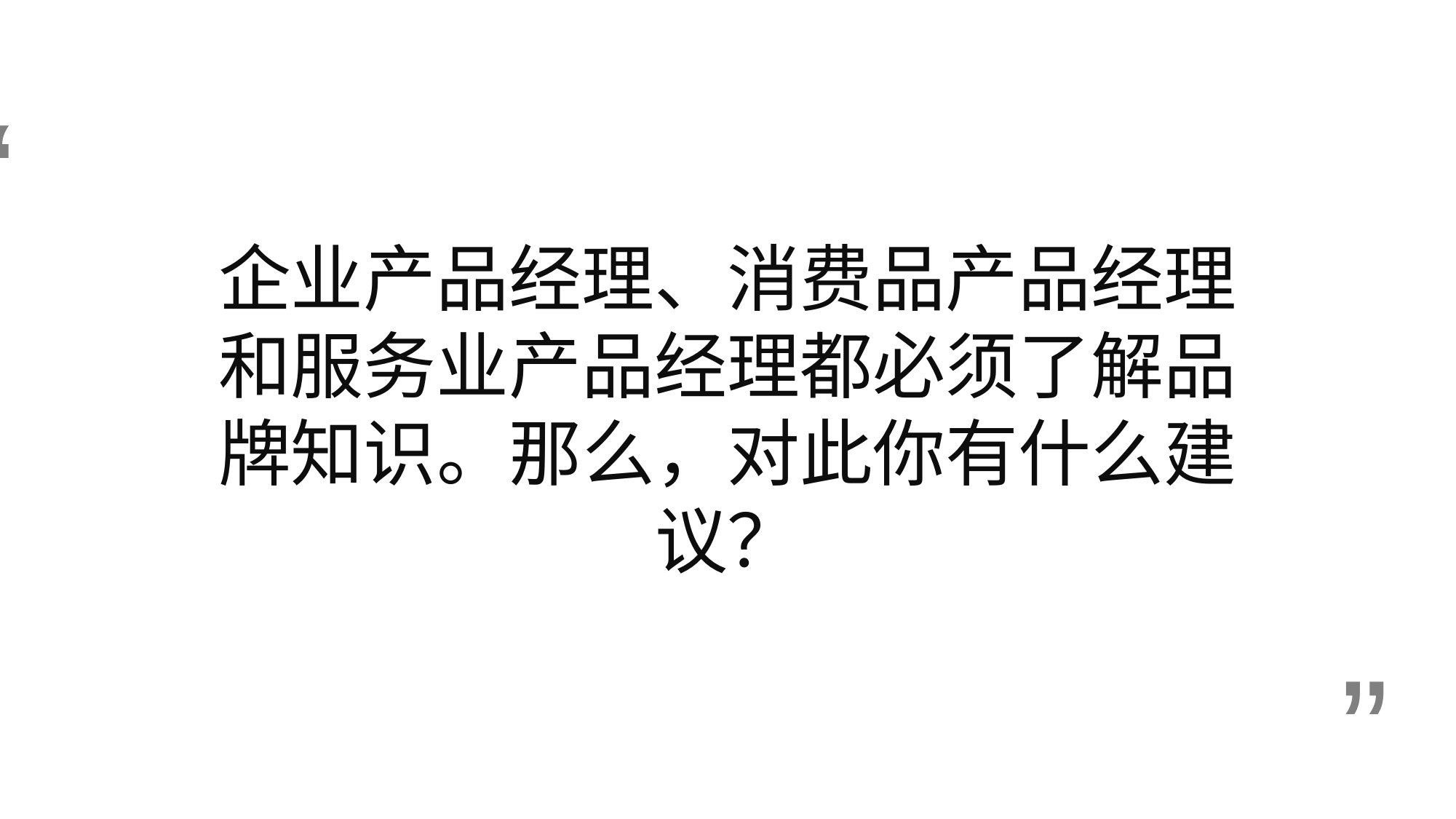

“
企业产品经理、消费品产品经理和服务业产品经理都必须了解品牌知识。那么，对此你有什么建议？
”